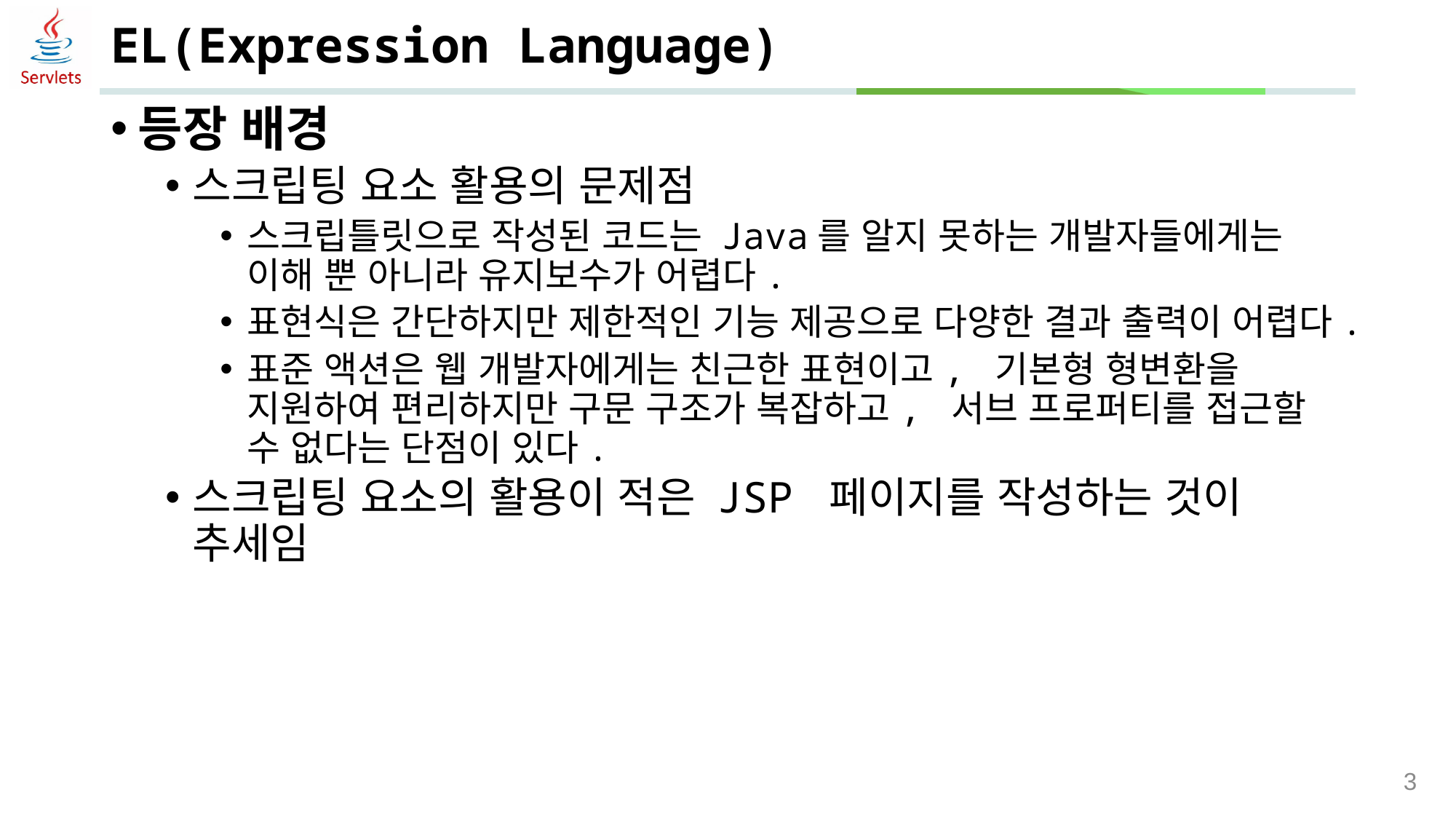

# EL(Expression Language)
등장 배경
스크립팅 요소 활용의 문제점
스크립틀릿으로 작성된 코드는 Java를 알지 못하는 개발자들에게는 이해 뿐 아니라 유지보수가 어렵다.
표현식은 간단하지만 제한적인 기능 제공으로 다양한 결과 출력이 어렵다.
표준 액션은 웹 개발자에게는 친근한 표현이고, 기본형 형변환을 지원하여 편리하지만 구문 구조가 복잡하고, 서브 프로퍼티를 접근할 수 없다는 단점이 있다.
스크립팅 요소의 활용이 적은 JSP 페이지를 작성하는 것이 추세임

3